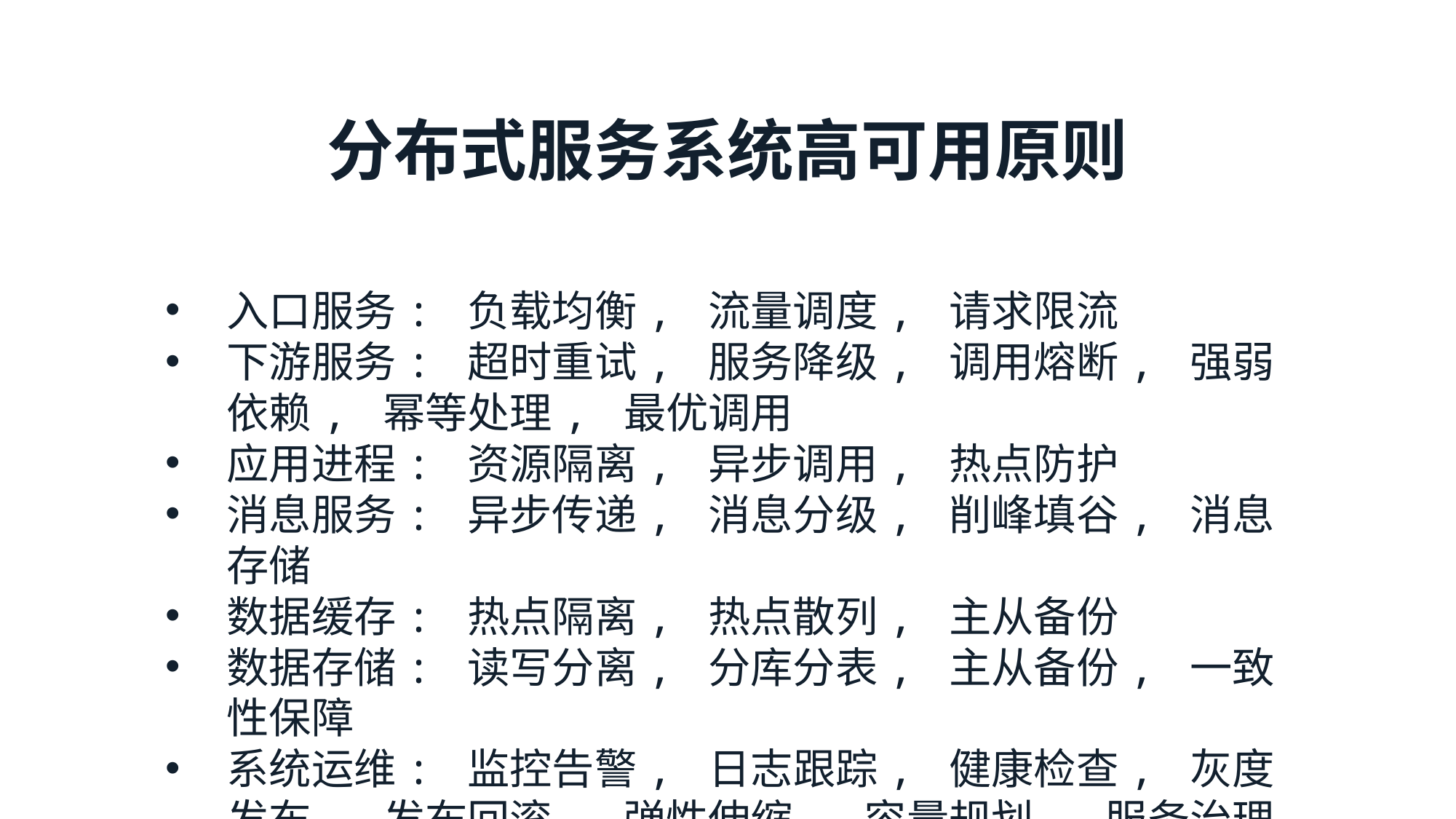

分布式服务系统⾼可⽤原则
入口服务: 负载均衡, 流量调度, 请求限流
下游服务: 超时重试, 服务降级, 调用熔断, 强弱依赖, 幂等处理, 最优调用
应用进程: 资源隔离, 异步调用, 热点防护
消息服务: 异步传递, 消息分级, 削峰填谷, 消息存储
数据缓存: 热点隔离, 热点散列, 主从备份
数据存储: 读写分离, 分库分表, 主从备份, 一致性保障
系统运维: 监控告警, 日志跟踪, 健康检查, 灰度发布, 发布回滚, 弹性伸缩, 容量规划, 服务治理, 异地多活